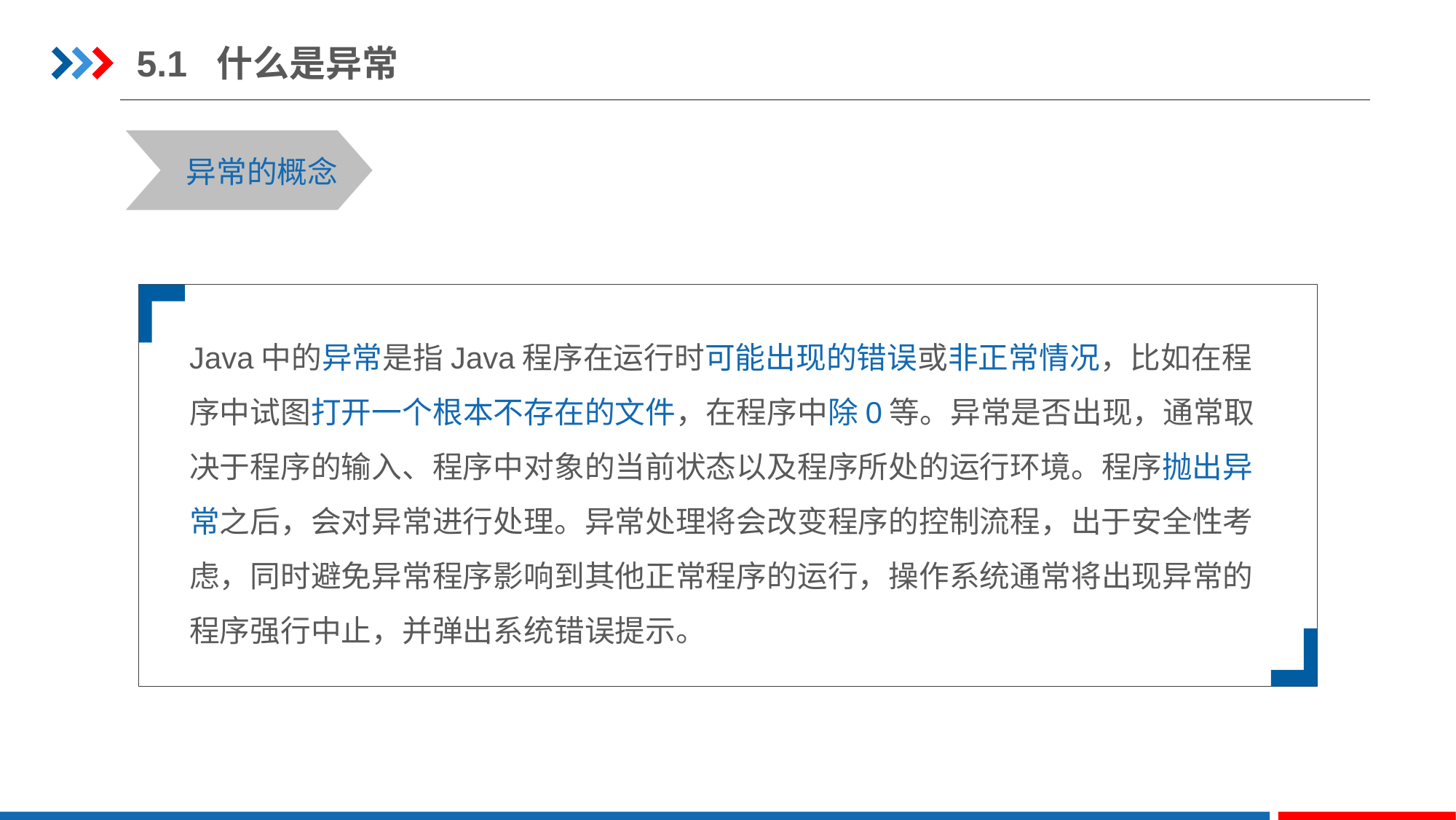

5.1  什么是异常

异常的概念

Java中的异常是指Java程序在运行时可能出现的错误或非正常情况，比如在程序中试图打开一个根本不存在的文件，在程序中除0等。异常是否出现，通常取决于程序的输入、程序中对象的当前状态以及程序所处的运行环境。程序抛出异常之后，会对异常进行处理。异常处理将会改变程序的控制流程，出于安全性考虑，同时避免异常程序影响到其他正常程序的运行，操作系统通常将出现异常的程序强行中止，并弹出系统错误提示。